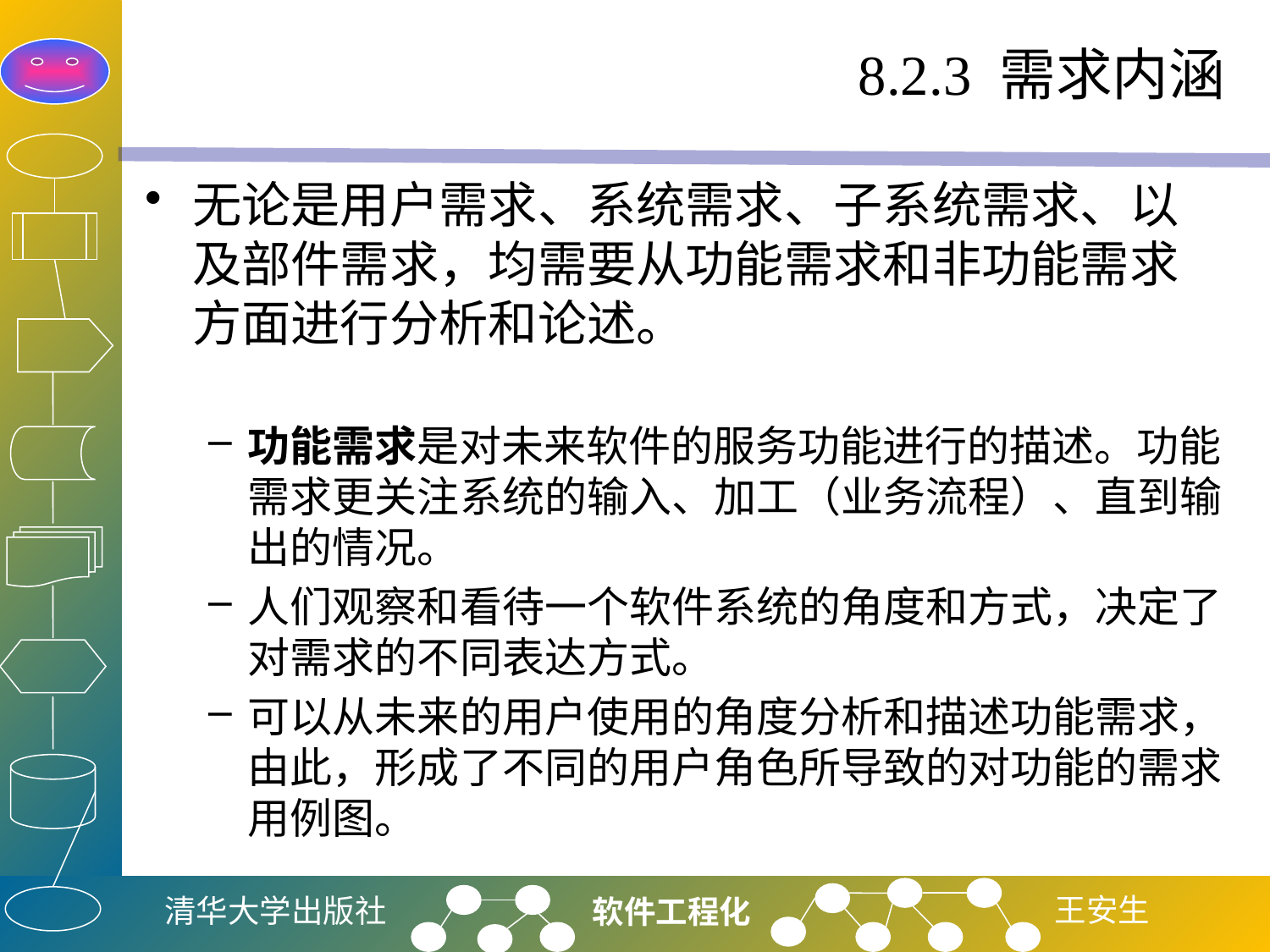

# 8.2.3 需求内涵
无论是用户需求、系统需求、子系统需求、以及部件需求，均需要从功能需求和非功能需求方面进行分析和论述。

功能需求是对未来软件的服务功能进行的描述。功能需求更关注系统的输入、加工（业务流程）、直到输出的情况。
人们观察和看待一个软件系统的角度和方式，决定了对需求的不同表达方式。
可以从未来的用户使用的角度分析和描述功能需求，由此，形成了不同的用户角色所导致的对功能的需求用例图。